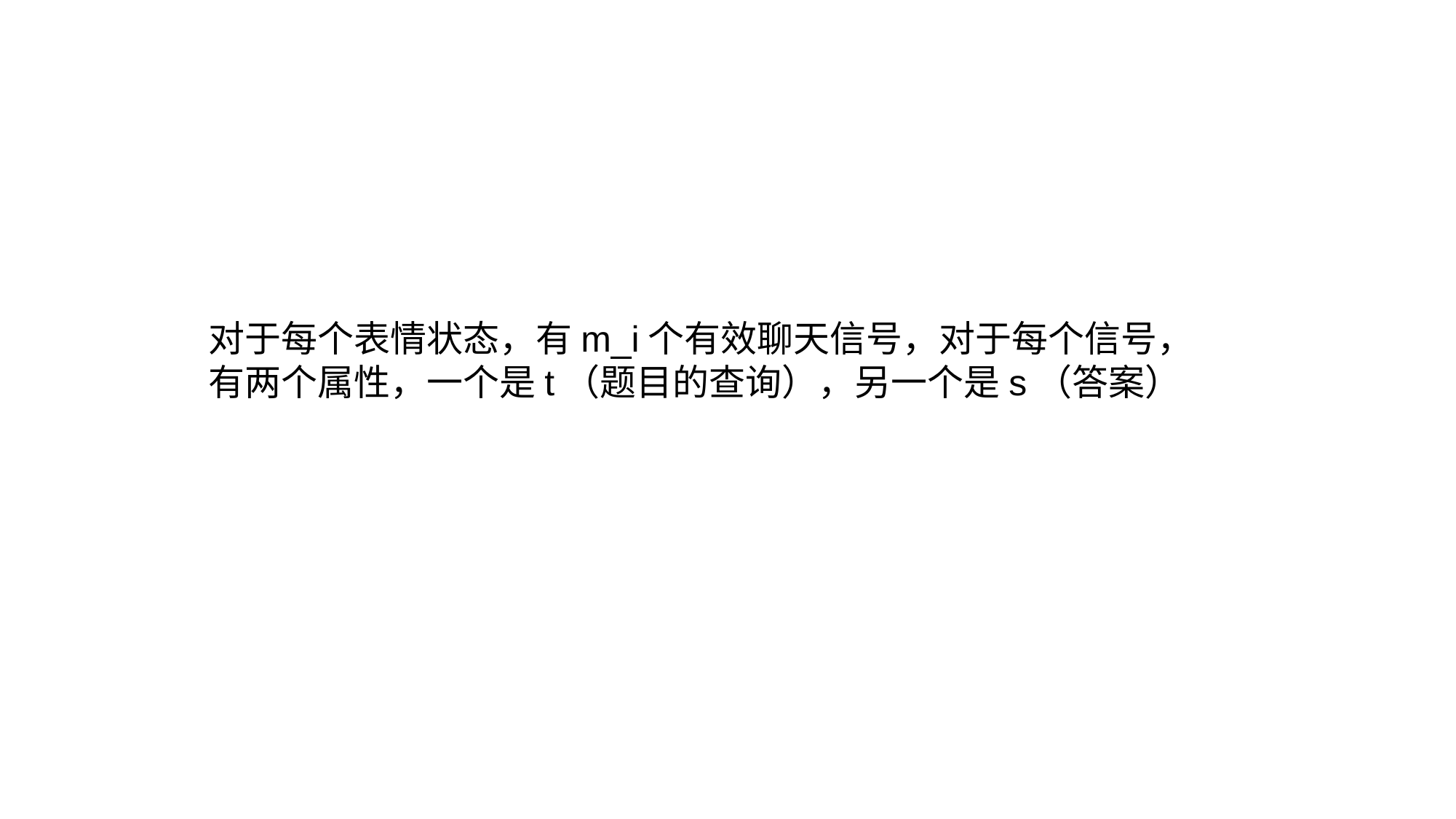

对于每个表情状态，有m_i个有效聊天信号，对于每个信号，
有两个属性，一个是t（题目的查询），另一个是s（答案）